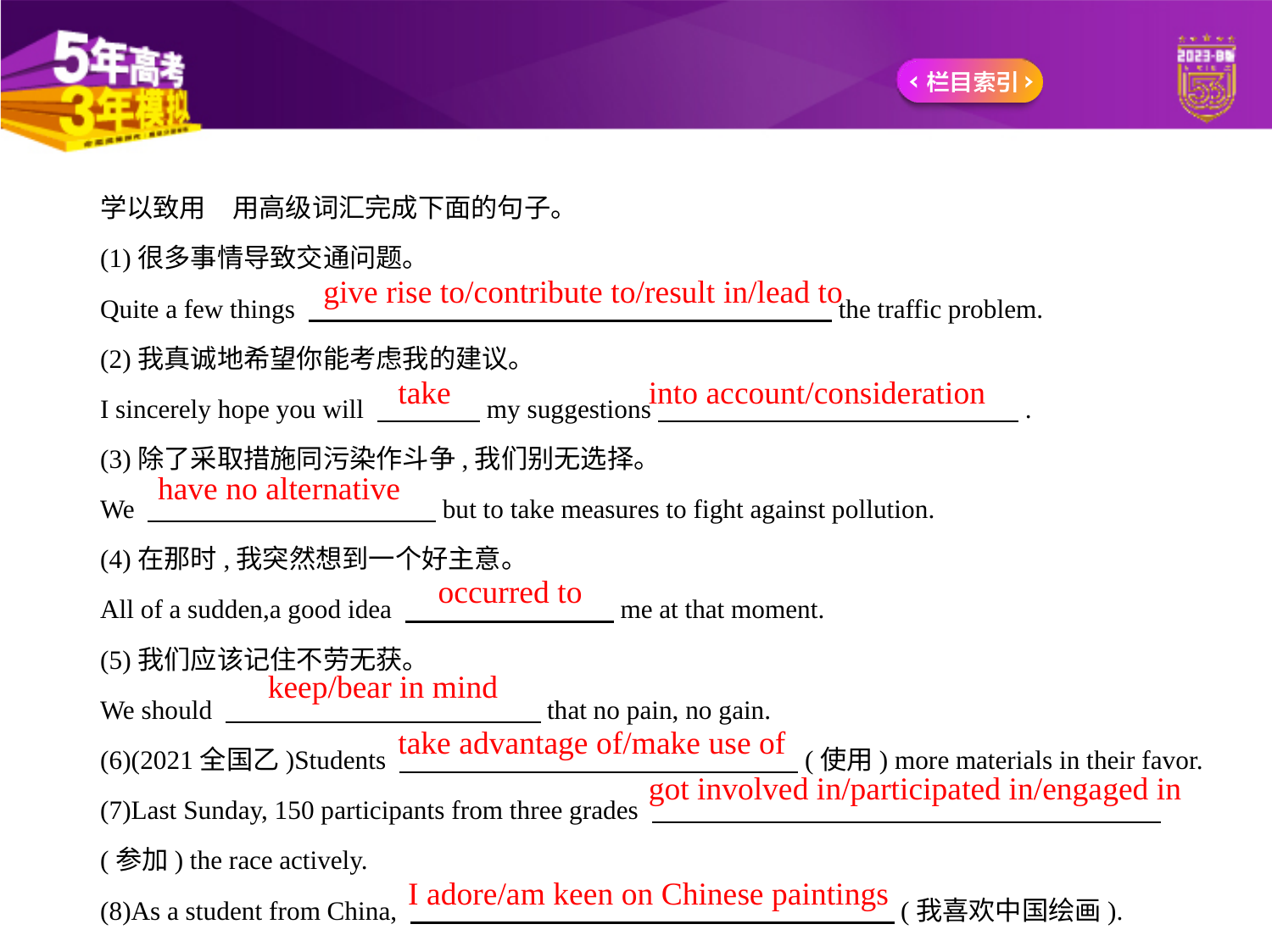

学以致用　用高级词汇完成下面的句子。
(1)很多事情导致交通问题。
Quite a few things 　　                         　　　　　                                the traffic problem.
(2)我真诚地希望你能考虑我的建议。
I sincerely hope you will 　　　    my suggestions　　                              　　　　    .
(3)除了采取措施同污染作斗争,我们别无选择。
We 　　　　　　　　　　    but to take measures to fight against pollution.
(4)在那时,我突然想到一个好主意。
All of a sudden,a good idea 　　　　　　　    me at that moment.
(5)我们应该记住不劳无获。
We should 　　　　　　　　　　　    that no pain, no gain.
(6)(2021全国乙)Students 　　　　　                                　　    (使用) more materials in their favor.
(7)Last Sunday, 150 participants from three grades
(参加) the race actively.
(8)As a student from China, 　　                        　　　　　　　　　　    (我喜欢中国绘画).
give rise to/contribute to/result in/lead to
take
into account/consideration
have no alternative
occurred to
keep/bear in mind
take advantage of/make use of
got involved in/participated in/engaged in
I adore/am keen on Chinese paintings